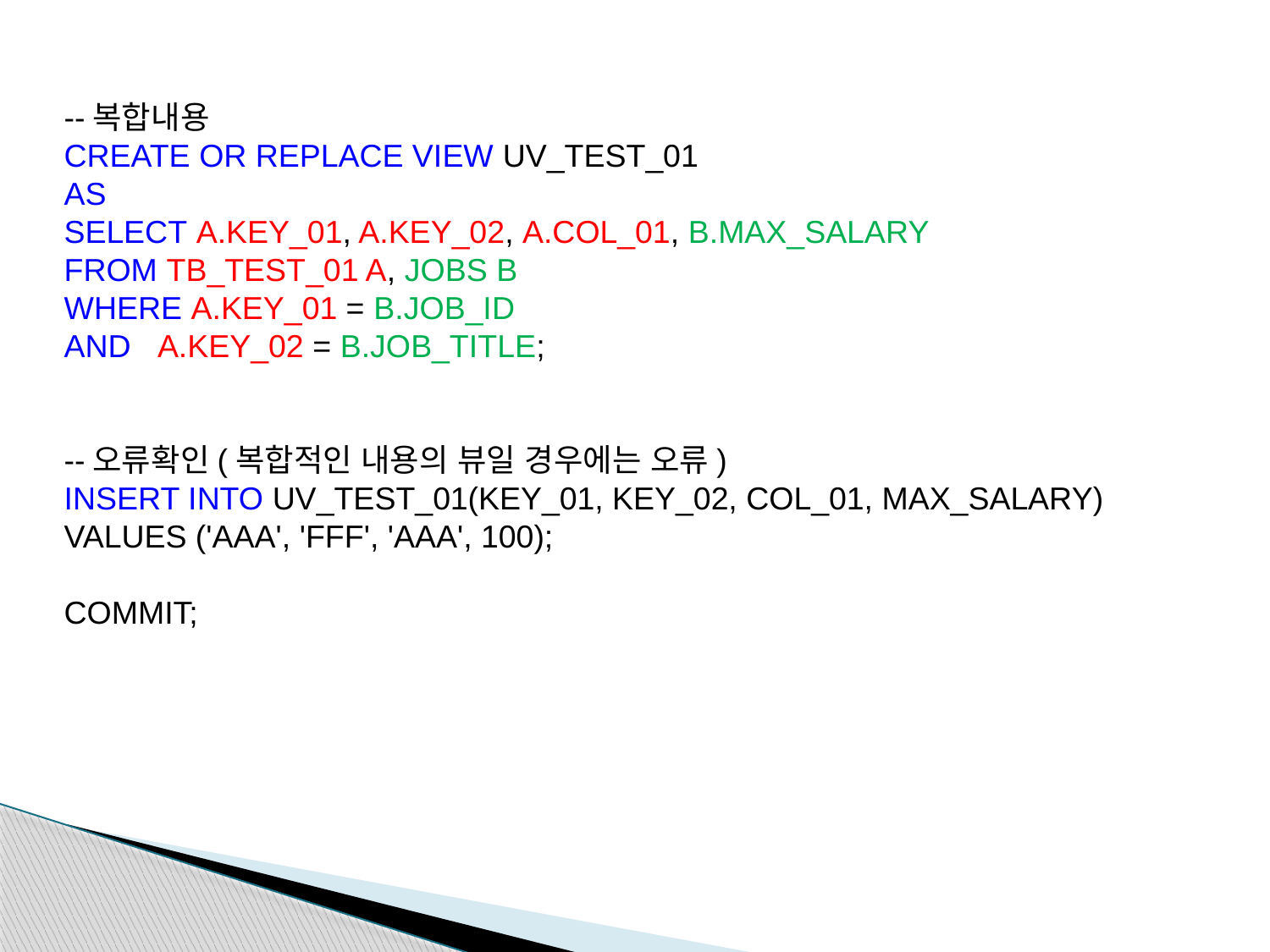

--복합내용
CREATE OR REPLACE VIEW UV_TEST_01
AS
SELECT A.KEY_01, A.KEY_02, A.COL_01, B.MAX_SALARY
FROM TB_TEST_01 A, JOBS B
WHERE A.KEY_01 = B.JOB_ID
AND   A.KEY_02 = B.JOB_TITLE;

--오류확인(복합적인 내용의 뷰일 경우에는 오류)
INSERT INTO UV_TEST_01(KEY_01, KEY_02, COL_01, MAX_SALARY)
VALUES ('AAA', 'FFF', 'AAA', 100);

COMMIT;